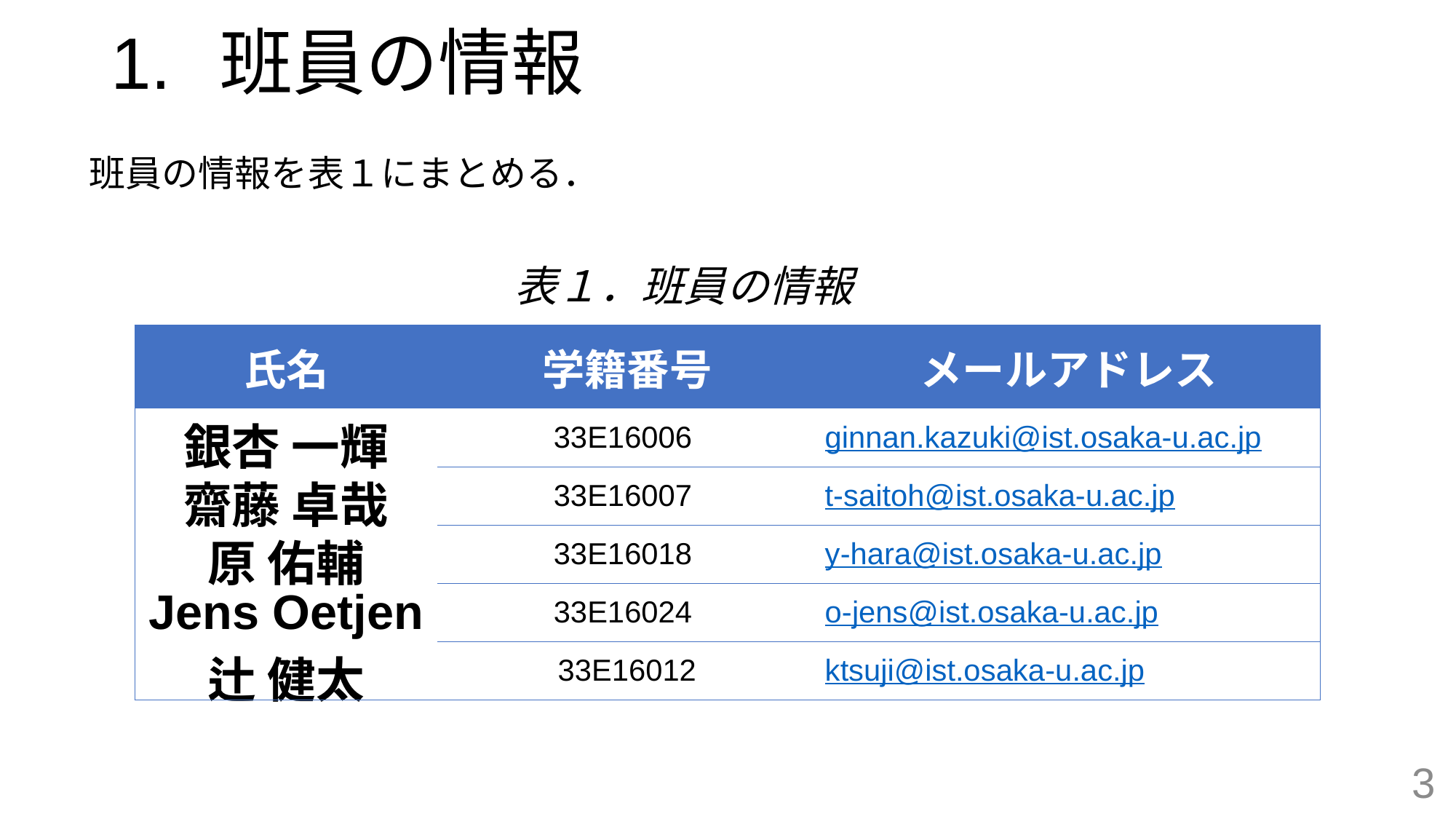

# 班員の情報
班員の情報を表１にまとめる．
表１．班員の情報
| 氏名 | 学籍番号 | メールアドレス |
| --- | --- | --- |
| 銀杏 一輝 | 33E16006 | ginnan.kazuki@ist.osaka-u.ac.jp |
| 齋藤 卓哉 | 33E16007 | t-saitoh@ist.osaka-u.ac.jp |
| 原 佑輔 | 33E16018 | y-hara@ist.osaka-u.ac.jp |
| Jens Oetjen | 33E16024 | o-jens@ist.osaka-u.ac.jp |
| 辻 健太 | 33E16012 | ktsuji@ist.osaka-u.ac.jp |
3